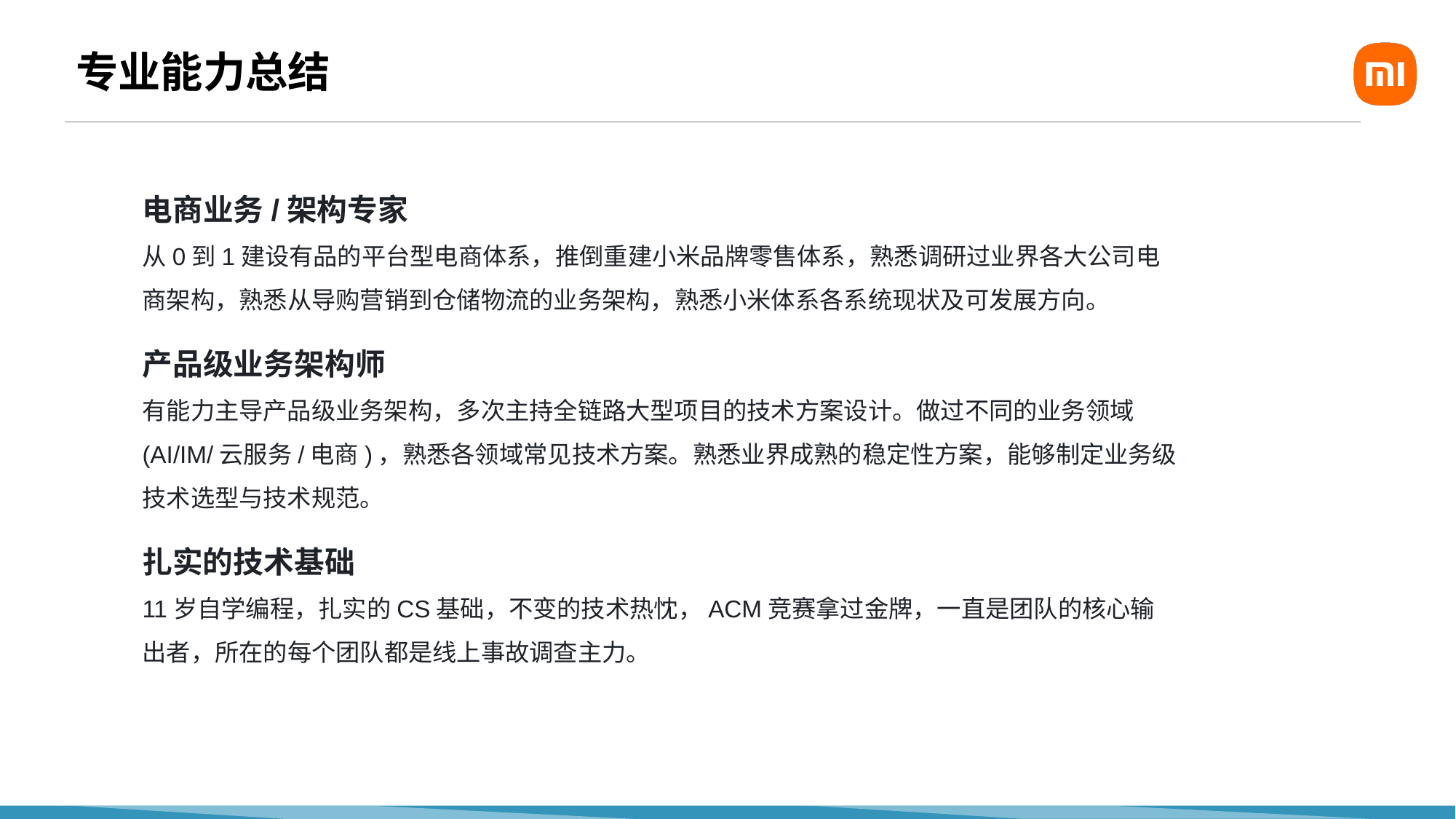

# 专业能力总结
电商业务/架构专家
从0到1建设有品的平台型电商体系，推倒重建小米品牌零售体系，熟悉调研过业界各大公司电商架构，熟悉从导购营销到仓储物流的业务架构，熟悉小米体系各系统现状及可发展方向。
产品级业务架构师
有能力主导产品级业务架构，多次主持全链路大型项目的技术方案设计。做过不同的业务领域(AI/IM/云服务/电商)，熟悉各领域常见技术方案。熟悉业界成熟的稳定性方案，能够制定业务级技术选型与技术规范。
扎实的技术基础
11岁自学编程，扎实的CS基础，不变的技术热忱，ACM竞赛拿过金牌，一直是团队的核心输出者，所在的每个团队都是线上事故调查主力。